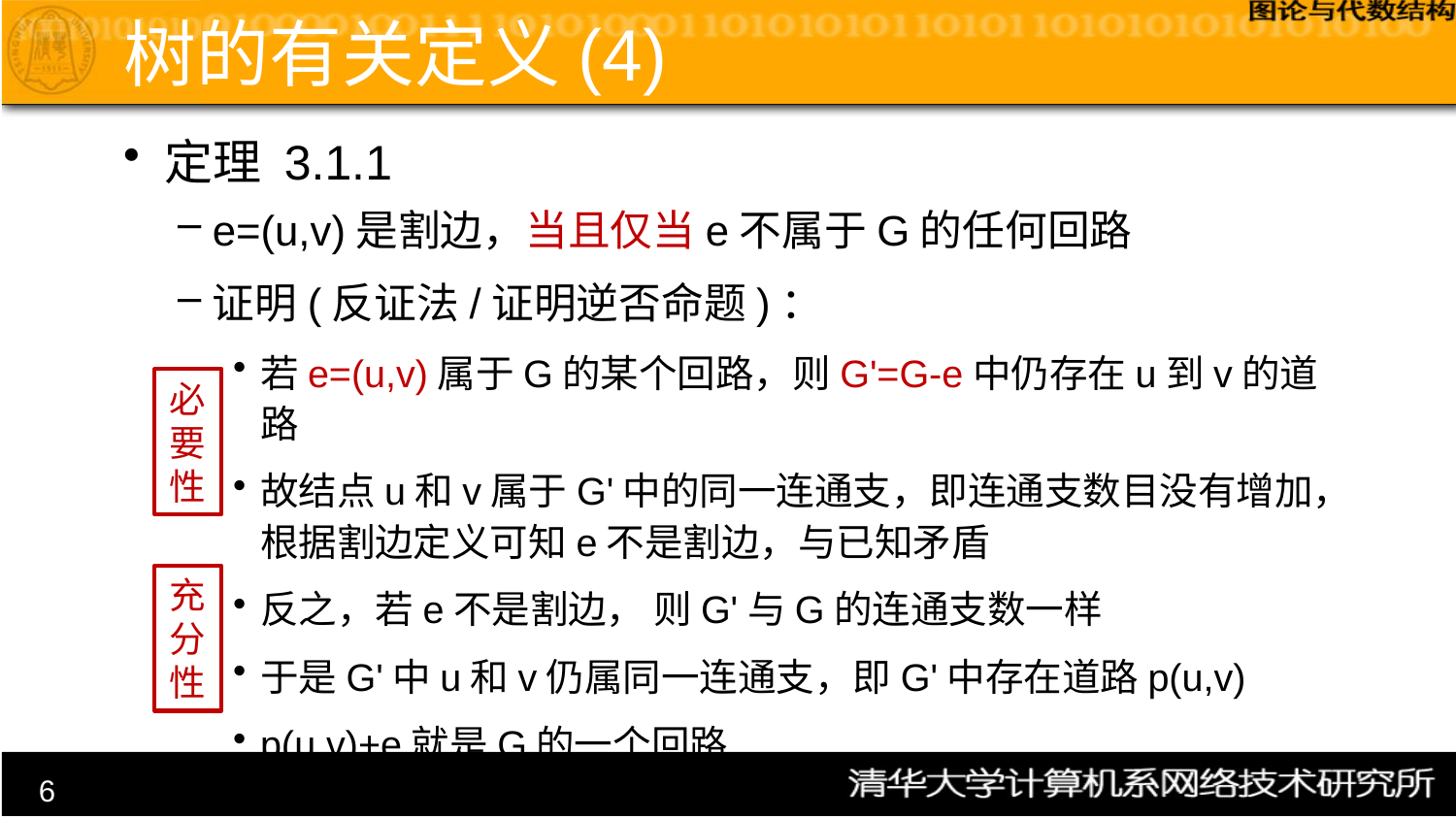

# 树的有关定义(4)
定理 3.1.1
e=(u,v)是割边，当且仅当e不属于G的任何回路
证明(反证法/证明逆否命题)：
若e=(u,v)属于G的某个回路，则G'=G-e中仍存在u到v的道路
故结点u和v属于G'中的同一连通支，即连通支数目没有增加，根据割边定义可知e不是割边，与已知矛盾
反之，若e不是割边， 则G'与G的连通支数一样
于是G'中u和v仍属同一连通支，即G'中存在道路p(u,v)
p(u,v)+e就是G的一个回路
必要性
充分性